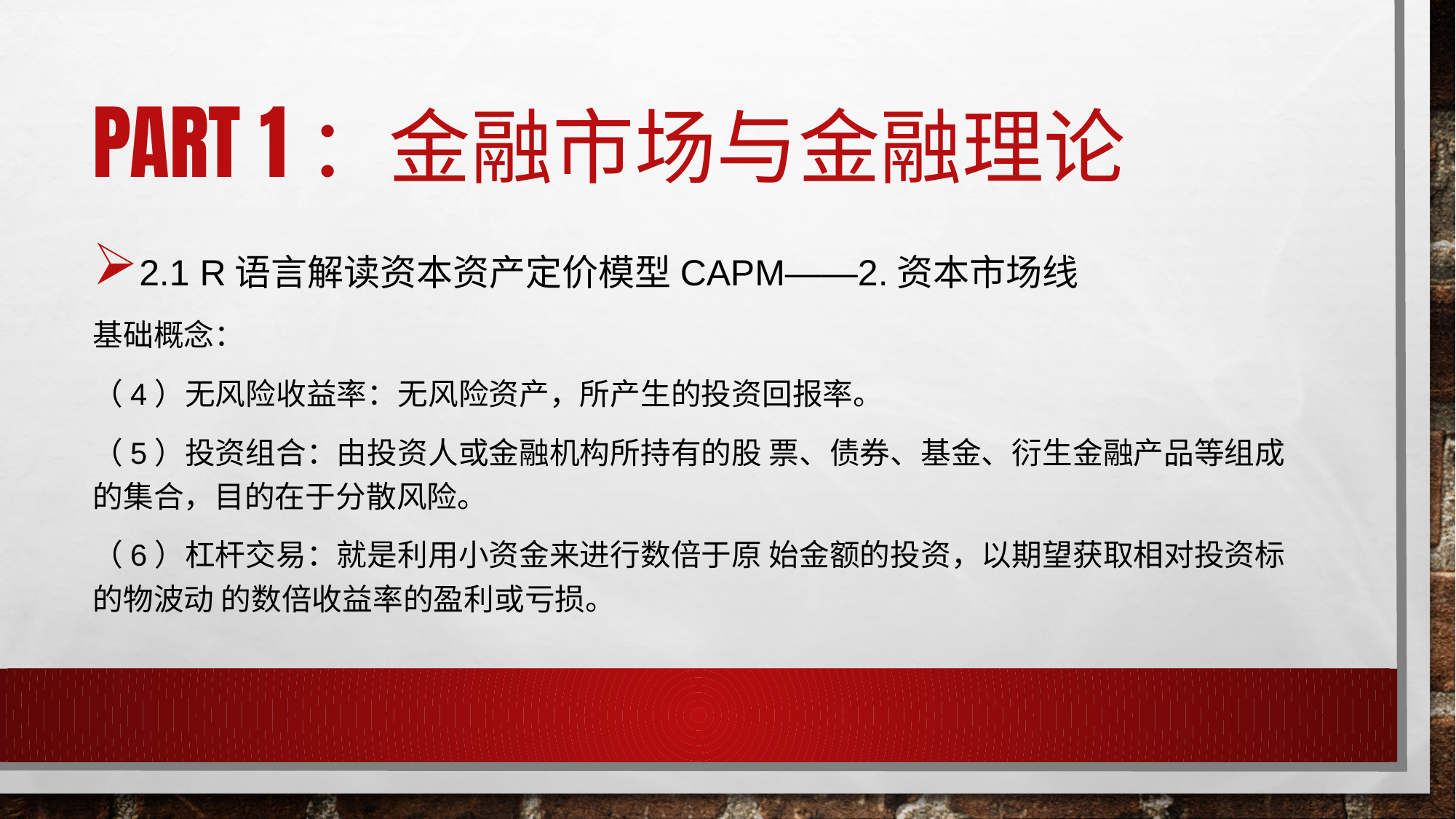

# Part 1：金融市场与金融理论
2.1 R语言解读资本资产定价模型CAPM——2.资本市场线
基础概念：
（4）⽆⻛险收益率：⽆⻛险资产，所产⽣的投资回报率。
（5）投资组合：由投资⼈或⾦融机构所持有的股 票、债券、基⾦、衍⽣⾦融产品等组成的集合，⽬的在于分散⻛险。
（6）杠杆交易：就是利⽤⼩资⾦来进⾏数倍于原 始⾦额的投资，以期望获取相对投资标的物波动 的数倍收益率的盈利或亏损。